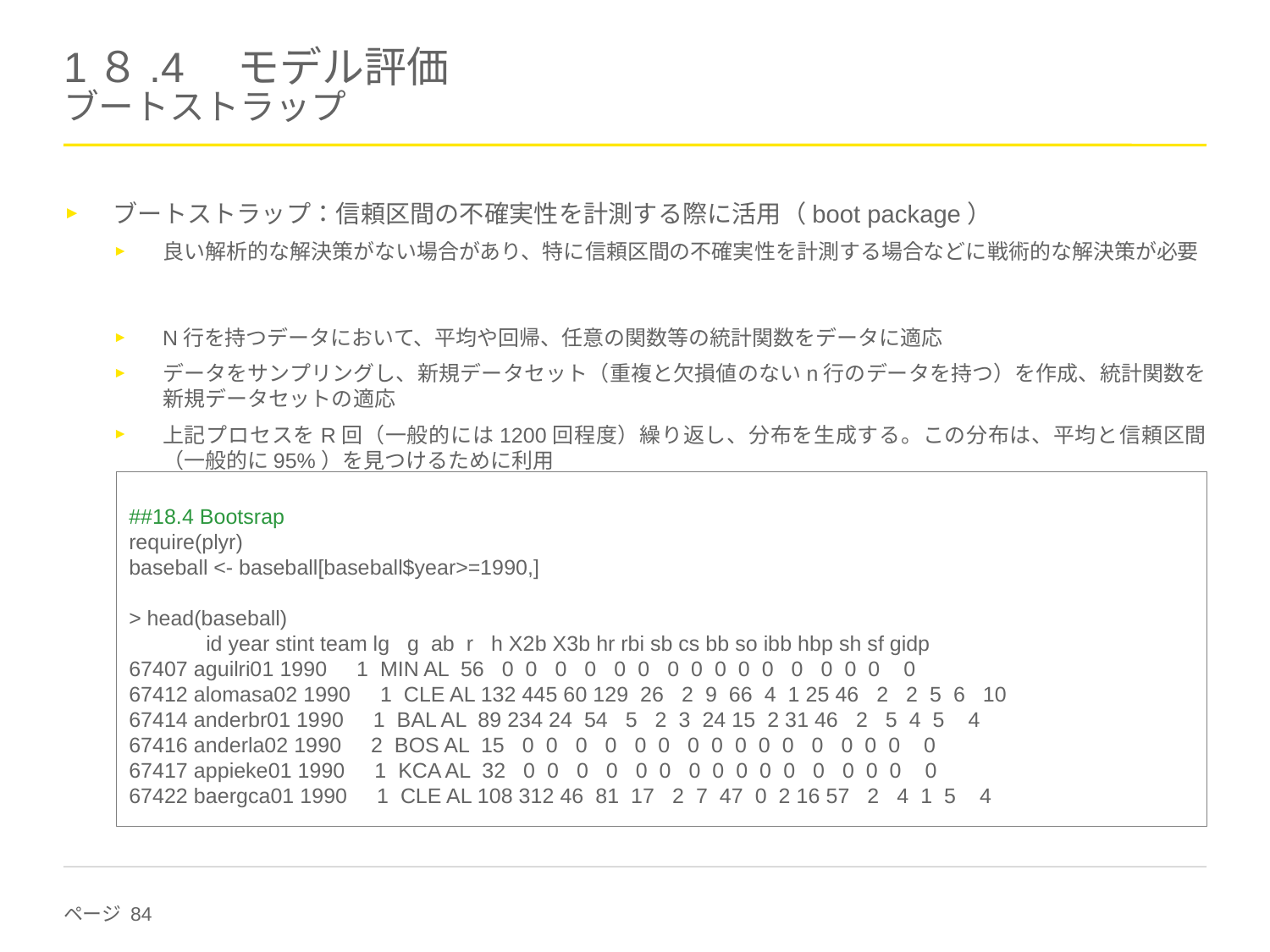

# 1８.4　モデル評価 ブートストラップ
ブートストラップ：信頼区間の不確実性を計測する際に活用（boot package）
良い解析的な解決策がない場合があり、特に信頼区間の不確実性を計測する場合などに戦術的な解決策が必要

N行を持つデータにおいて、平均や回帰、任意の関数等の統計関数をデータに適応
データをサンプリングし、新規データセット（重複と欠損値のないn行のデータを持つ）を作成、統計関数を新規データセットの適応
上記プロセスをR回（一般的には1200回程度）繰り返し、分布を生成する。この分布は、平均と信頼区間（一般的に95%）を見つけるために利用

##18.4 Bootsrap
require(plyr)
baseball <- baseball[baseball$year>=1990,]

> head(baseball)
             id year stint team lg   g  ab  r   h X2b X3b hr rbi sb cs bb so ibb hbp sh sf gidp
67407 aguilri01 1990     1  MIN AL  56   0  0   0   0   0  0   0  0  0  0  0   0   0  0  0    0
67412 alomasa02 1990     1  CLE AL 132 445 60 129  26   2  9  66  4  1 25 46   2   2  5  6   10
67414 anderbr01 1990     1  BAL AL  89 234 24  54   5   2  3  24 15  2 31 46   2   5  4  5    4
67416 anderla02 1990     2  BOS AL  15   0  0   0   0   0  0   0  0  0  0  0   0   0  0  0    0
67417 appieke01 1990     1  KCA AL  32   0  0   0   0   0  0   0  0  0  0  0   0   0  0  0    0
67422 baergca01 1990     1  CLE AL 108 312 46  81  17   2  7  47  0  2 16 57   2   4  1  5    4